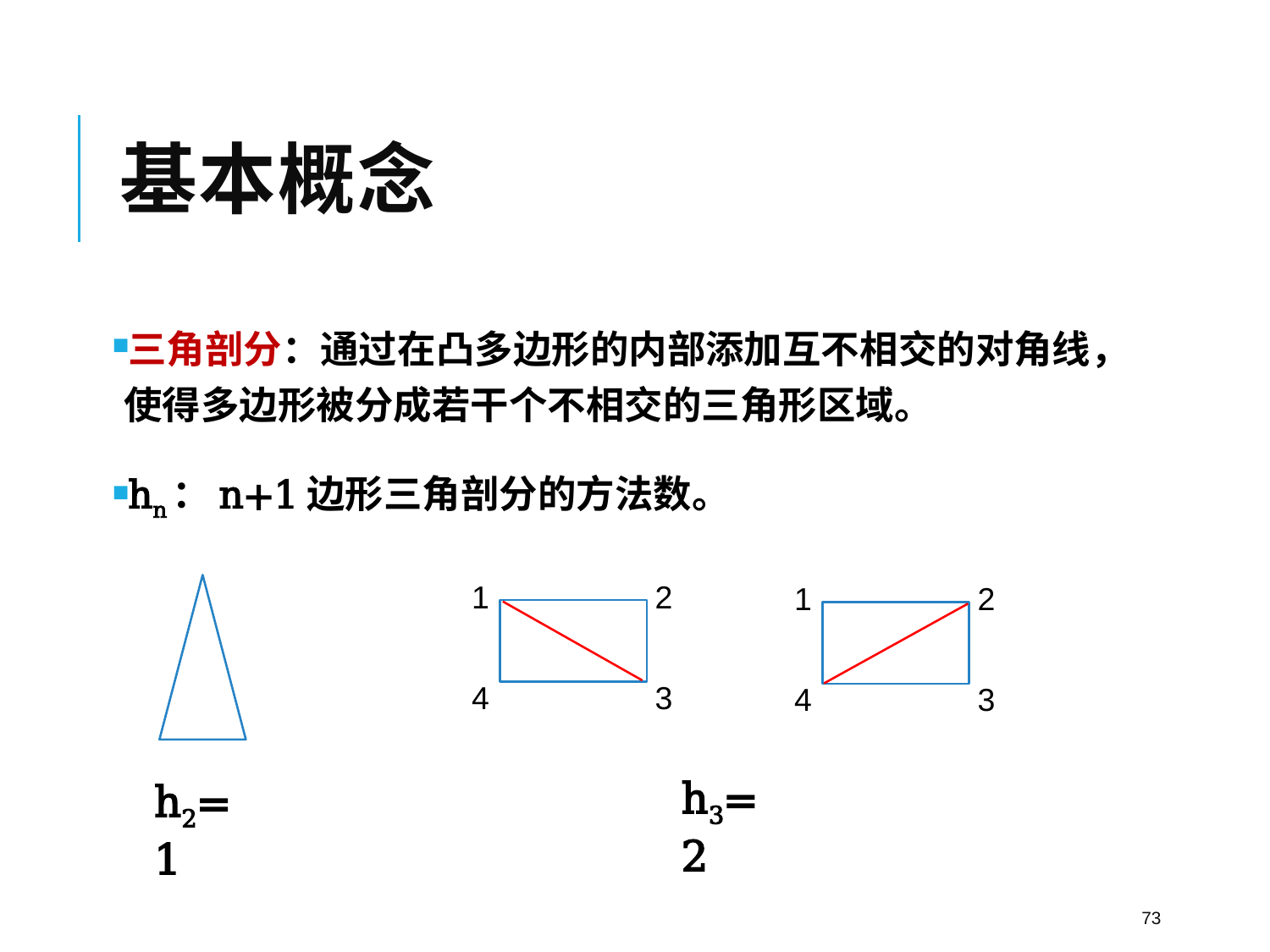

# 基本概念
三角剖分：通过在凸多边形的内部添加互不相交的对角线，使得多边形被分成若干个不相交的三角形区域。
hn：n+1边形三角剖分的方法数。
1
2

4
3
1
2

4
3

h3=2
h2=1
73